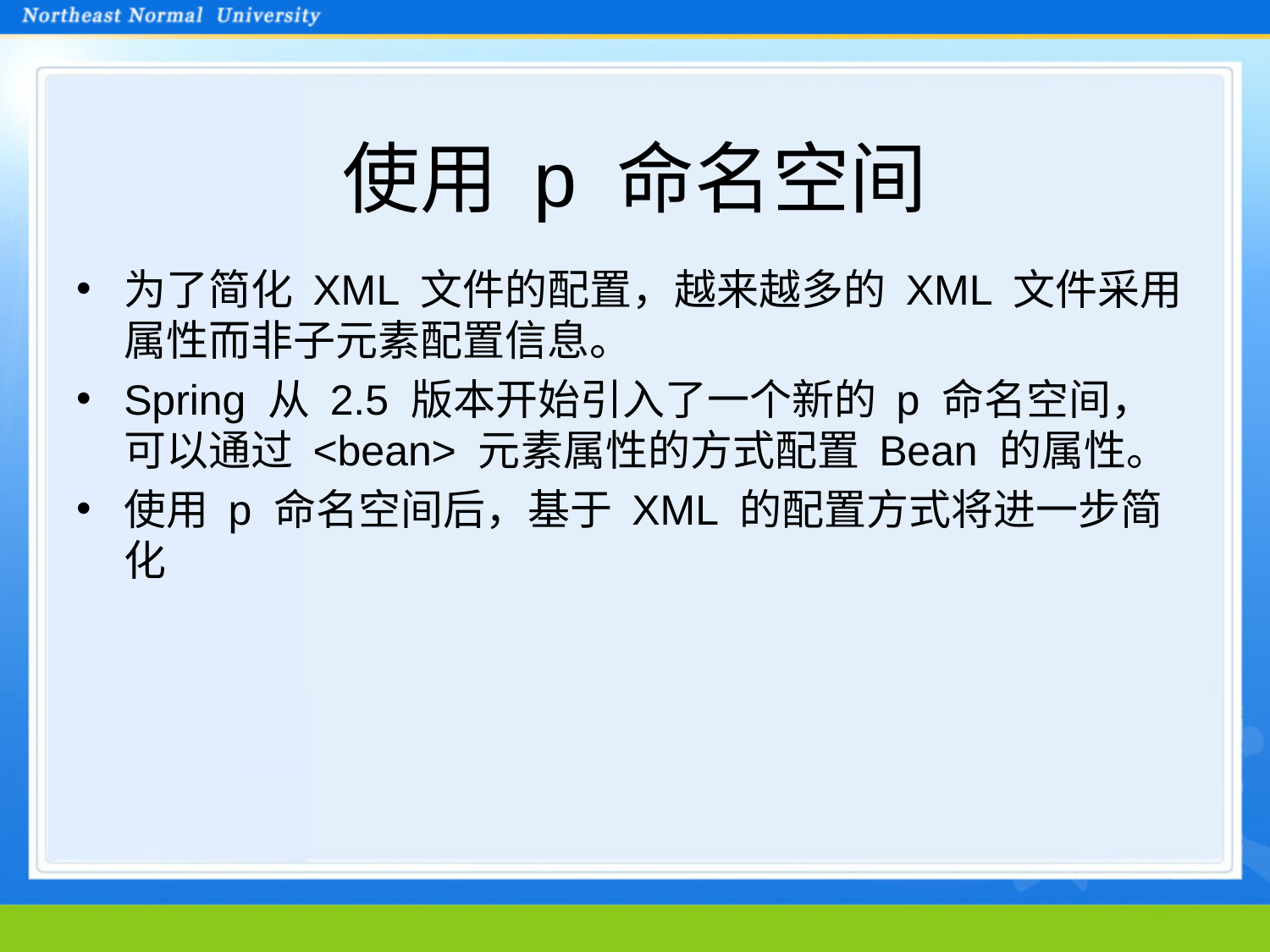

# 使用 p 命名空间
为了简化 XML 文件的配置，越来越多的 XML 文件采用属性而非子元素配置信息。
Spring 从 2.5 版本开始引入了一个新的 p 命名空间，可以通过 <bean> 元素属性的方式配置 Bean 的属性。
使用 p 命名空间后，基于 XML 的配置方式将进一步简化